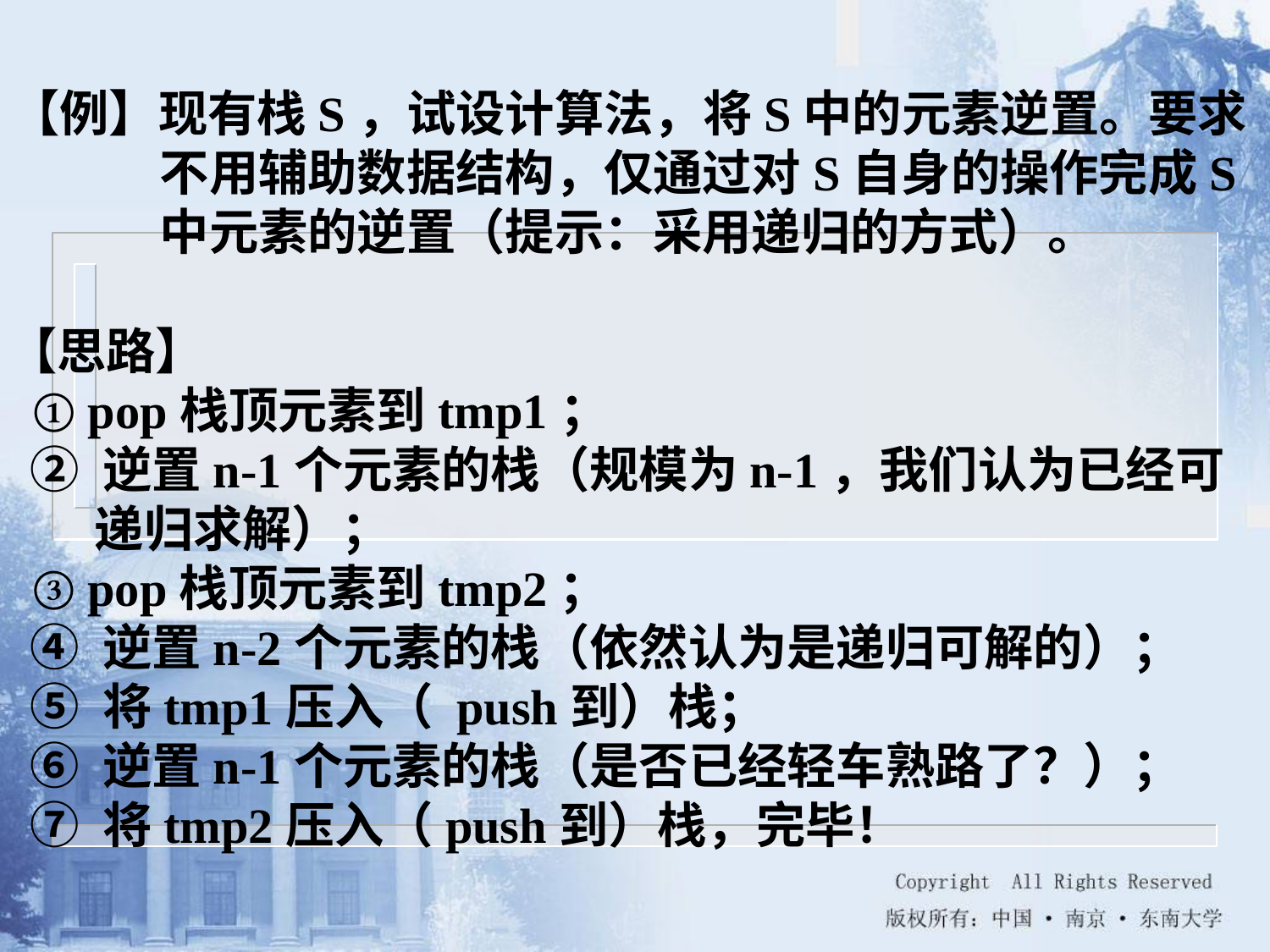

【例】现有栈S，试设计算法，将S中的元素逆置。要求不用辅助数据结构，仅通过对S自身的操作完成S中元素的逆置（提示：采用递归的方式）。
【思路】
  ① pop栈顶元素到tmp1；
  ② 逆置n-1个元素的栈（规模为n-1，我们认为已经可递归求解）；
  ③ pop栈顶元素到tmp2；
  ④ 逆置n-2个元素的栈（依然认为是递归可解的）；
  ⑤ 将tmp1压入（ push到）栈；
  ⑥ 逆置n-1个元素的栈（是否已经轻车熟路了？）；
  ⑦ 将tmp2压入（push到）栈，完毕！